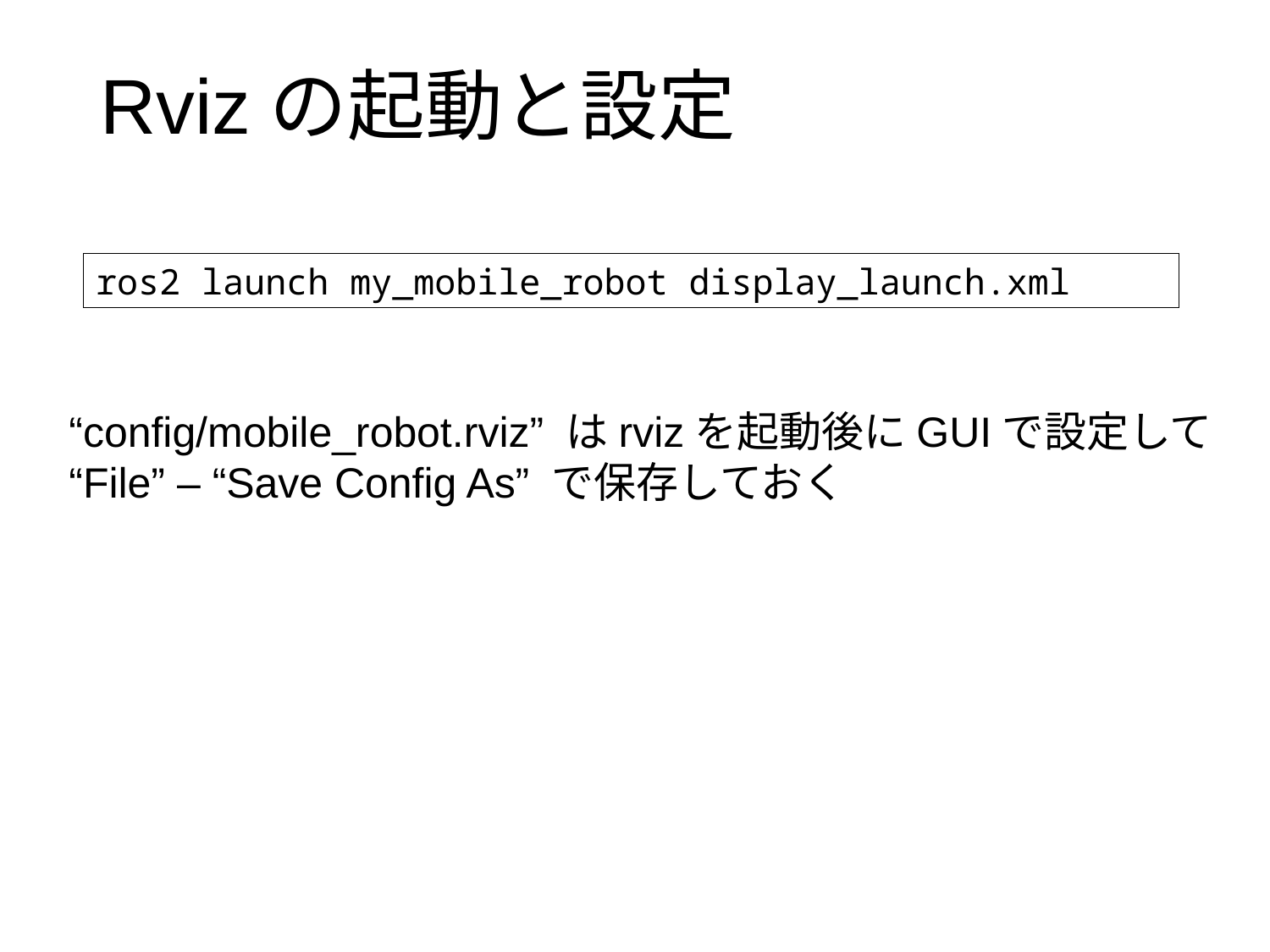

# Rvizの起動と設定
ros2 launch my_mobile_robot display_launch.xml
“config/mobile_robot.rviz” はrvizを起動後にGUIで設定して
“File” – “Save Config As” で保存しておく